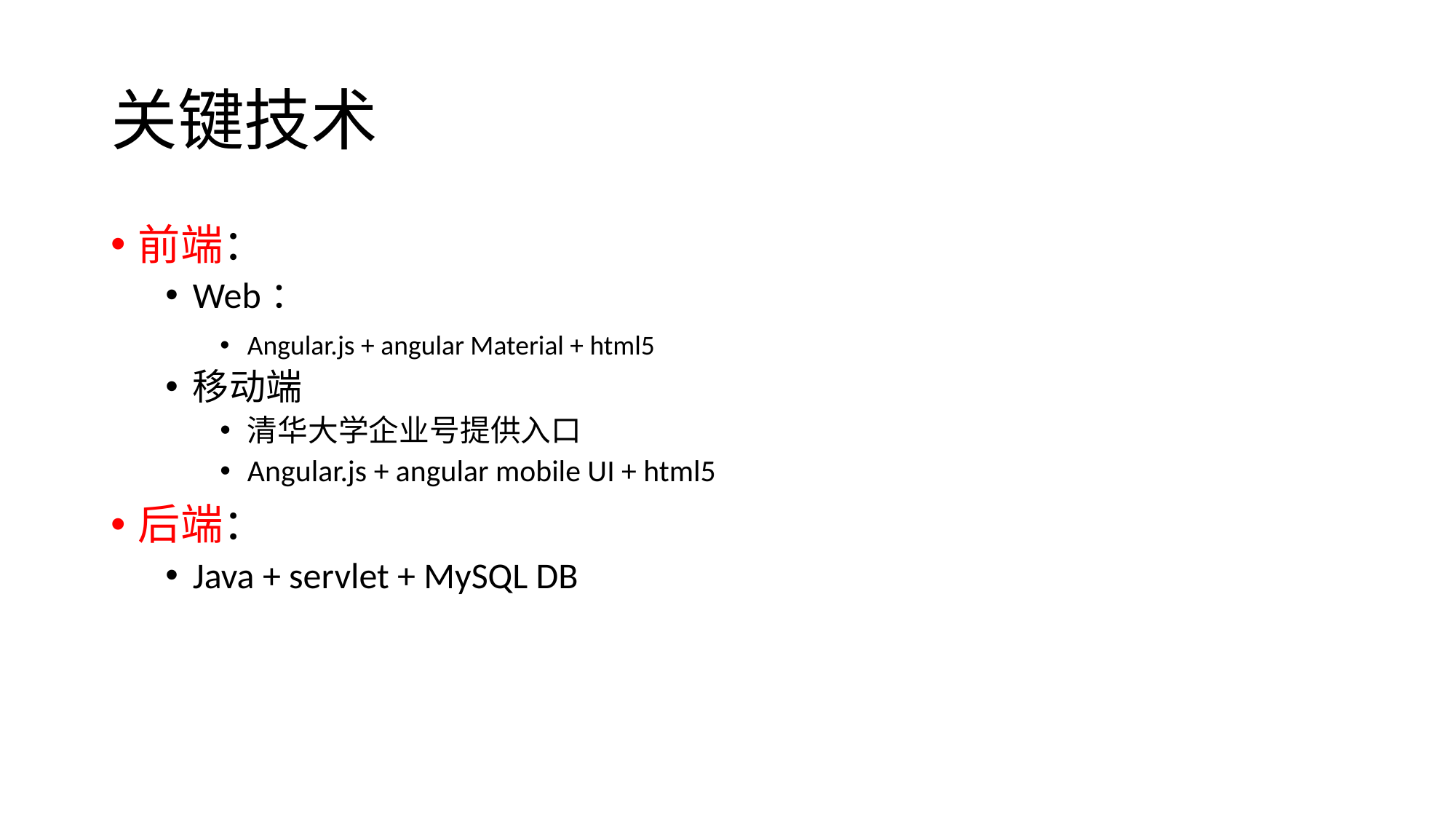

# 关键技术
前端：
Web：
Angular.js + angular Material + html5
移动端
清华大学企业号提供入口
Angular.js + angular mobile UI + html5
后端：
Java + servlet + MySQL DB